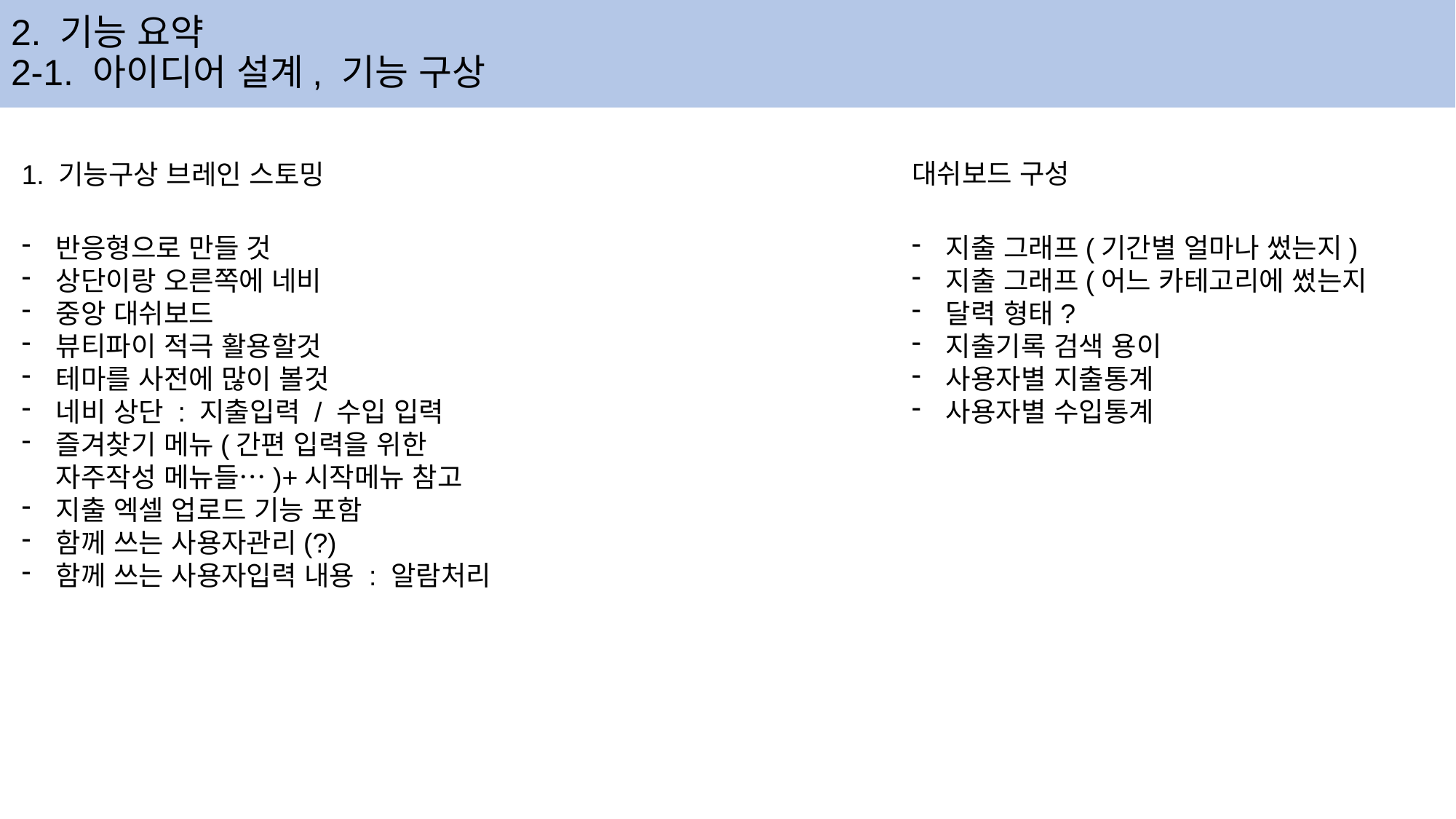

# 2. 기능 요약 2-1. 아이디어 설계, 기능 구상
대쉬보드 구성
1. 기능구상 브레인 스토밍
반응형으로 만들 것
상단이랑 오른쪽에 네비
중앙 대쉬보드
뷰티파이 적극 활용할것
테마를 사전에 많이 볼것
네비 상단 : 지출입력 / 수입 입력
즐겨찾기 메뉴(간편 입력을 위한 자주작성 메뉴들…)+시작메뉴 참고
지출 엑셀 업로드 기능 포함
함께 쓰는 사용자관리(?)
함께 쓰는 사용자입력 내용 : 알람처리

지출 그래프(기간별 얼마나 썼는지)
지출 그래프(어느 카테고리에 썼는지
달력 형태?
지출기록 검색 용이
사용자별 지출통계
사용자별 수입통계